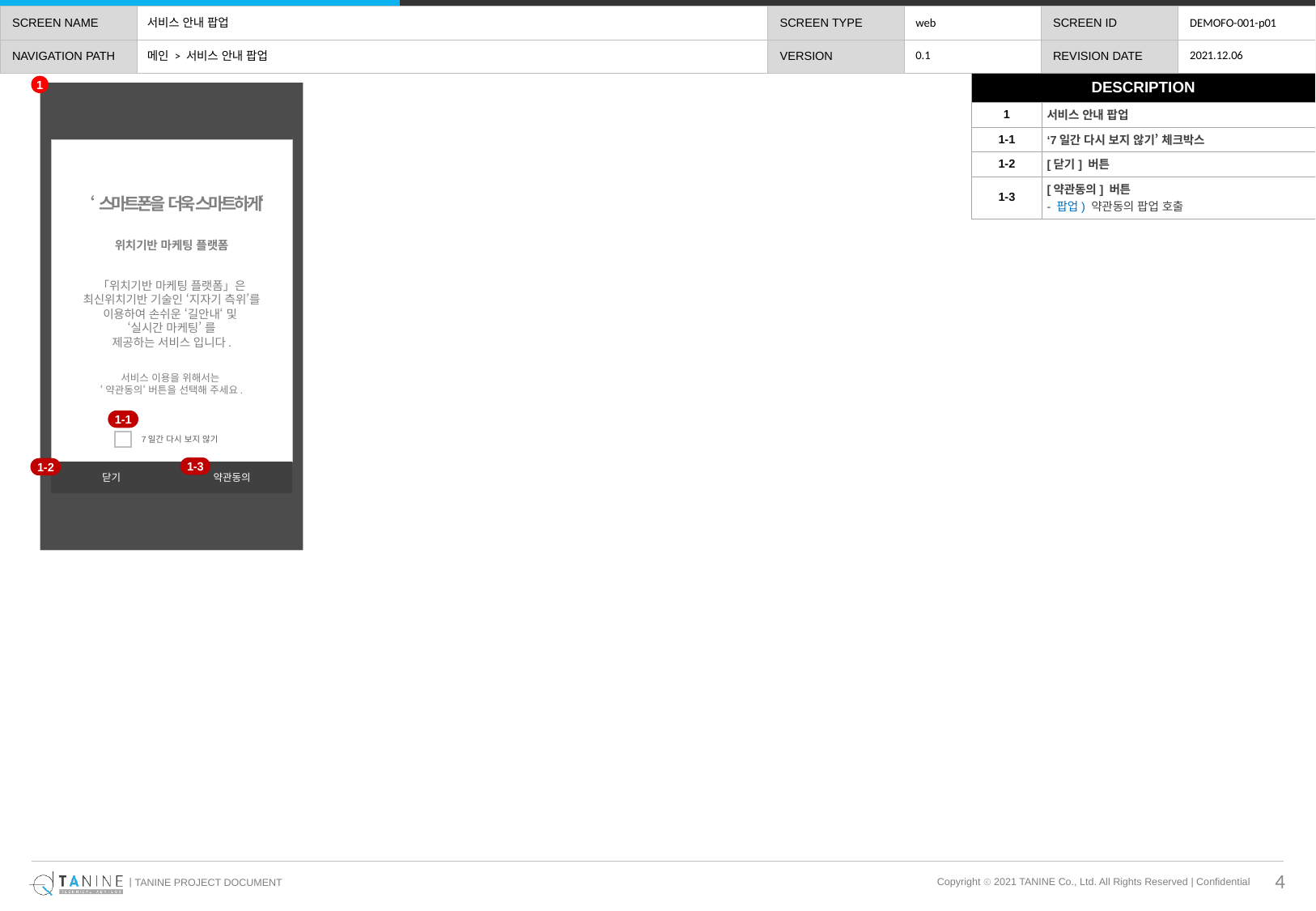

# 서비스 안내 팝업
web
DEMOFO-001-p01
0.1
2021.12.06
메인 > 서비스 안내 팝업
| DESCRIPTION |  |
| --- | --- |
| 1 | 서비스 안내 팝업 |
| 1-1 | ‘7일간 다시 보지 않기’ 체크박스 |
| 1-2 | [닫기] 버튼 |
| 1-3 | [약관동의] 버튼 - 팝업) 약관동의 팝업 호출 |
1

‘스마트폰을 더욱 스마트하게‘

위치기반 마케팅 플랫폼

「위치기반 마케팅 플랫폼」은
최신위치기반 기술인 ‘지자기 측위’를
이용하여 손쉬운 ‘길안내‘ 및
‘실시간 마케팅’ 를
제공하는 서비스 입니다.

서비스 이용을 위해서는
‘약관동의‘ 버튼을 선택해 주세요.

닫기
약관동의
1-1
7일간 다시 보지 않기

1-3
1-2
4